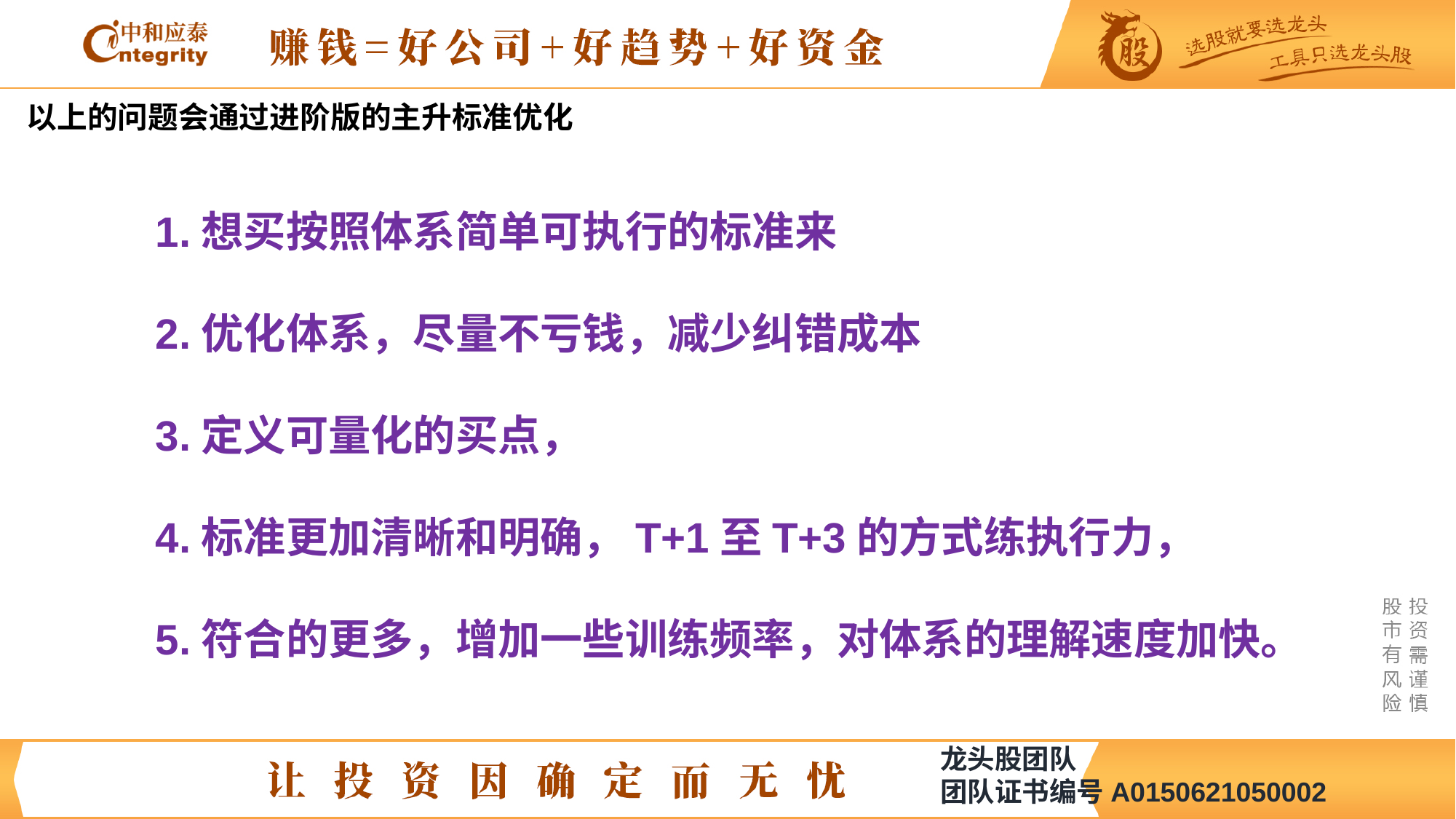

以上的问题会通过进阶版的主升标准优化
1.想买按照体系简单可执行的标准来
2.优化体系，尽量不亏钱，减少纠错成本
3.定义可量化的买点，
4.标准更加清晰和明确，T+1至T+3的方式练执行力，
5.符合的更多，增加一些训练频率，对体系的理解速度加快。
龙头股团队
团队证书编号A0150621050002